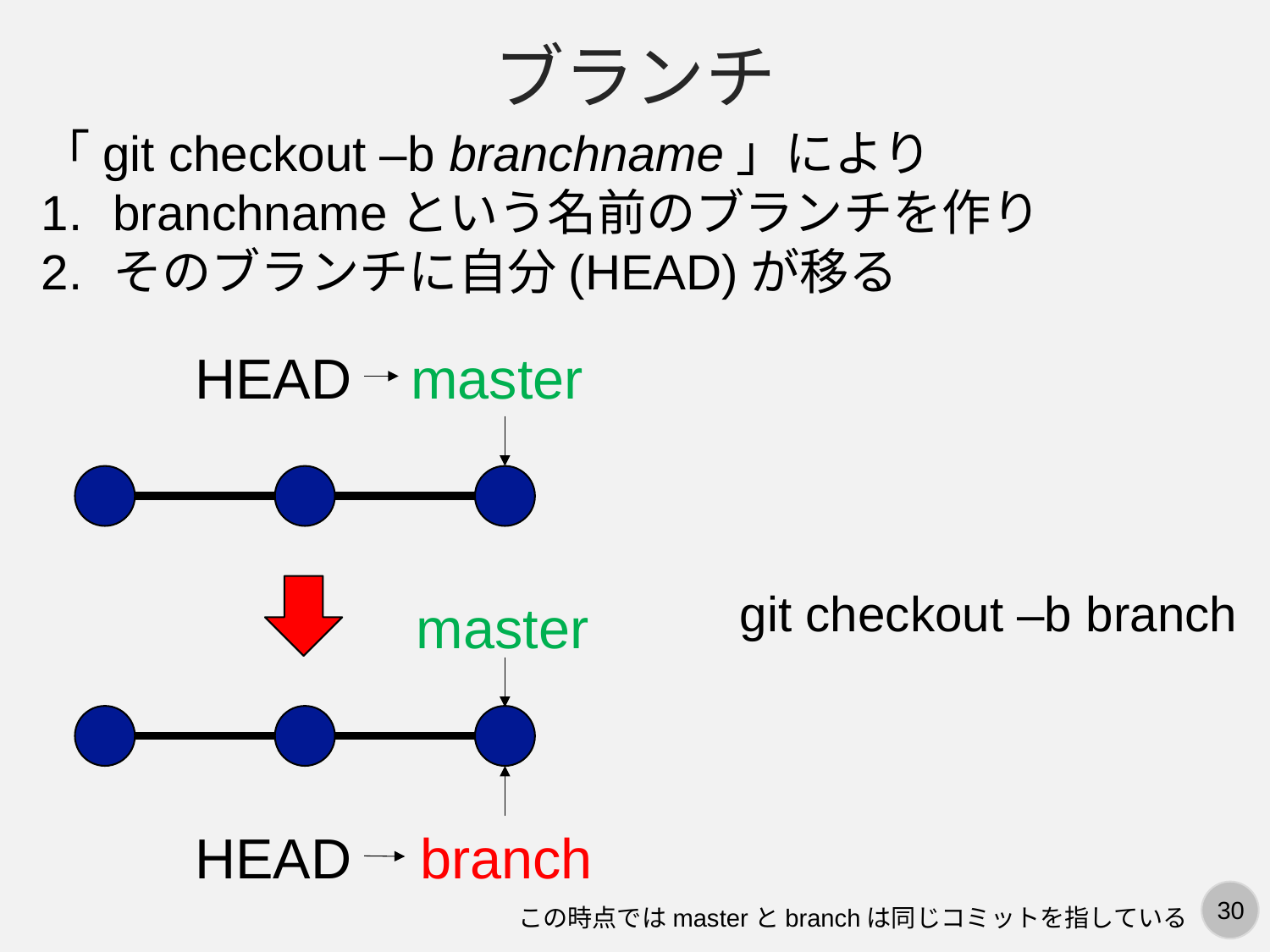

ブランチ
「git checkout –b branchname」により
branchnameという名前のブランチを作り
そのブランチに自分(HEAD)が移る
HEAD
master

git checkout –b branch

master

HEAD
branch
この時点ではmasterとbranchは同じコミットを指している